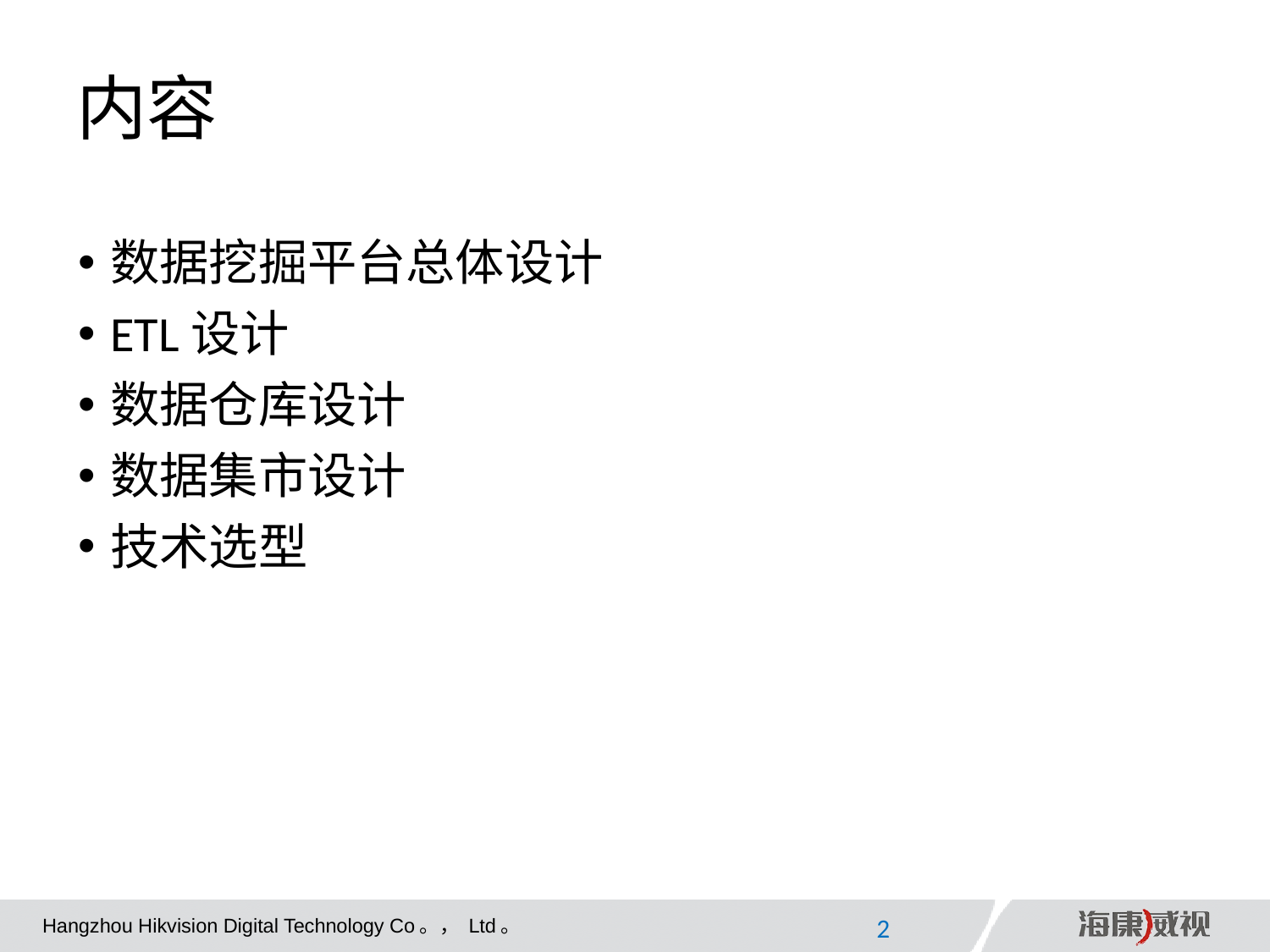

# 内容
数据挖掘平台总体设计
ETL设计
数据仓库设计
数据集市设计
技术选型